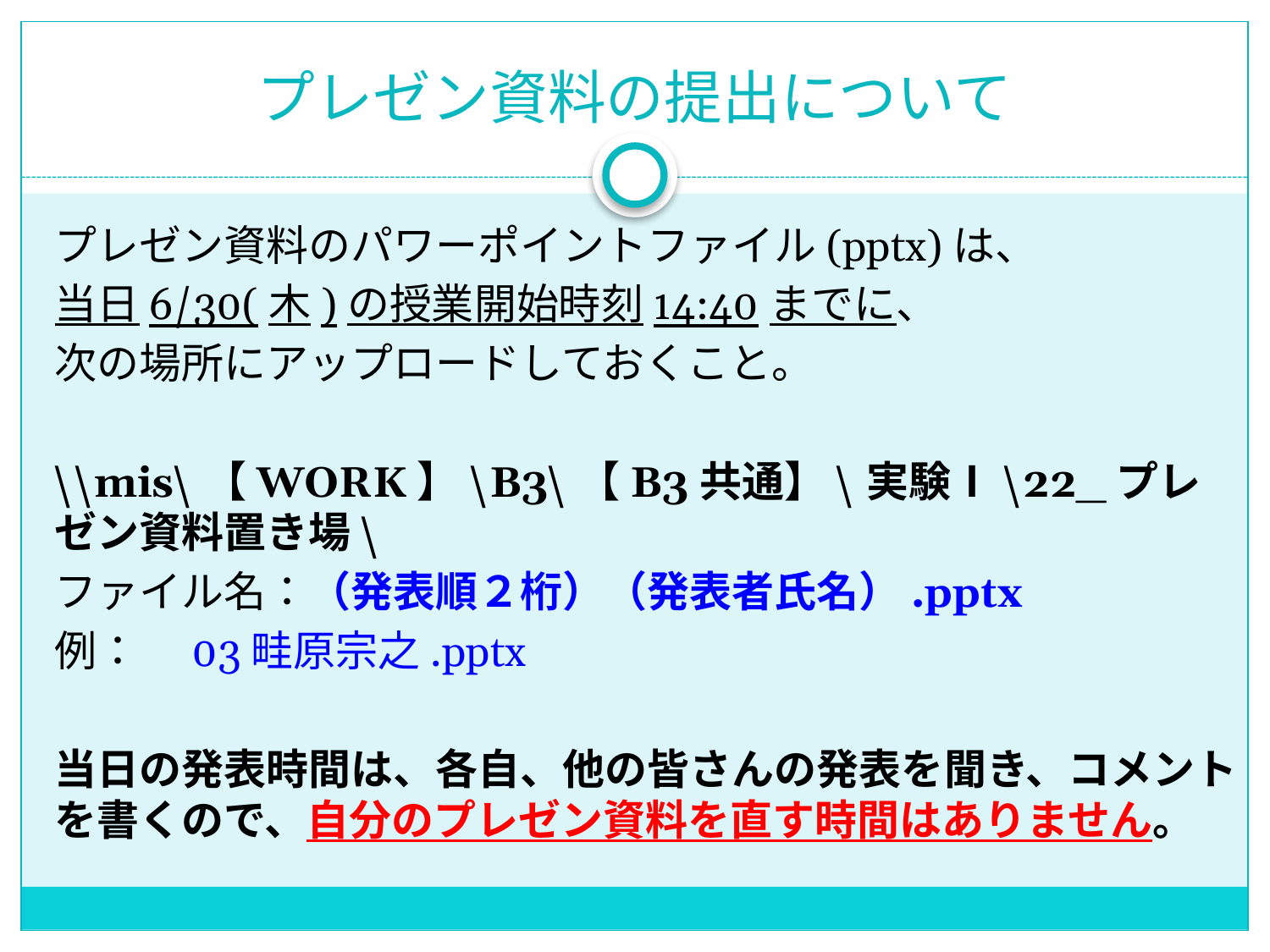

# プレゼン資料の提出について
プレゼン資料のパワーポイントファイル(pptx)は、
当日6/30(木)の授業開始時刻14:40までに、
次の場所にアップロードしておくこと。

\\mis\【WORK】\B3\【B3共通】\実験Ⅰ\22_プレゼン資料置き場\
ファイル名：（発表順２桁）（発表者氏名）.pptx
例：　03畦原宗之.pptx

当日の発表時間は、各自、他の皆さんの発表を聞き、コメントを書くので、自分のプレゼン資料を直す時間はありません。